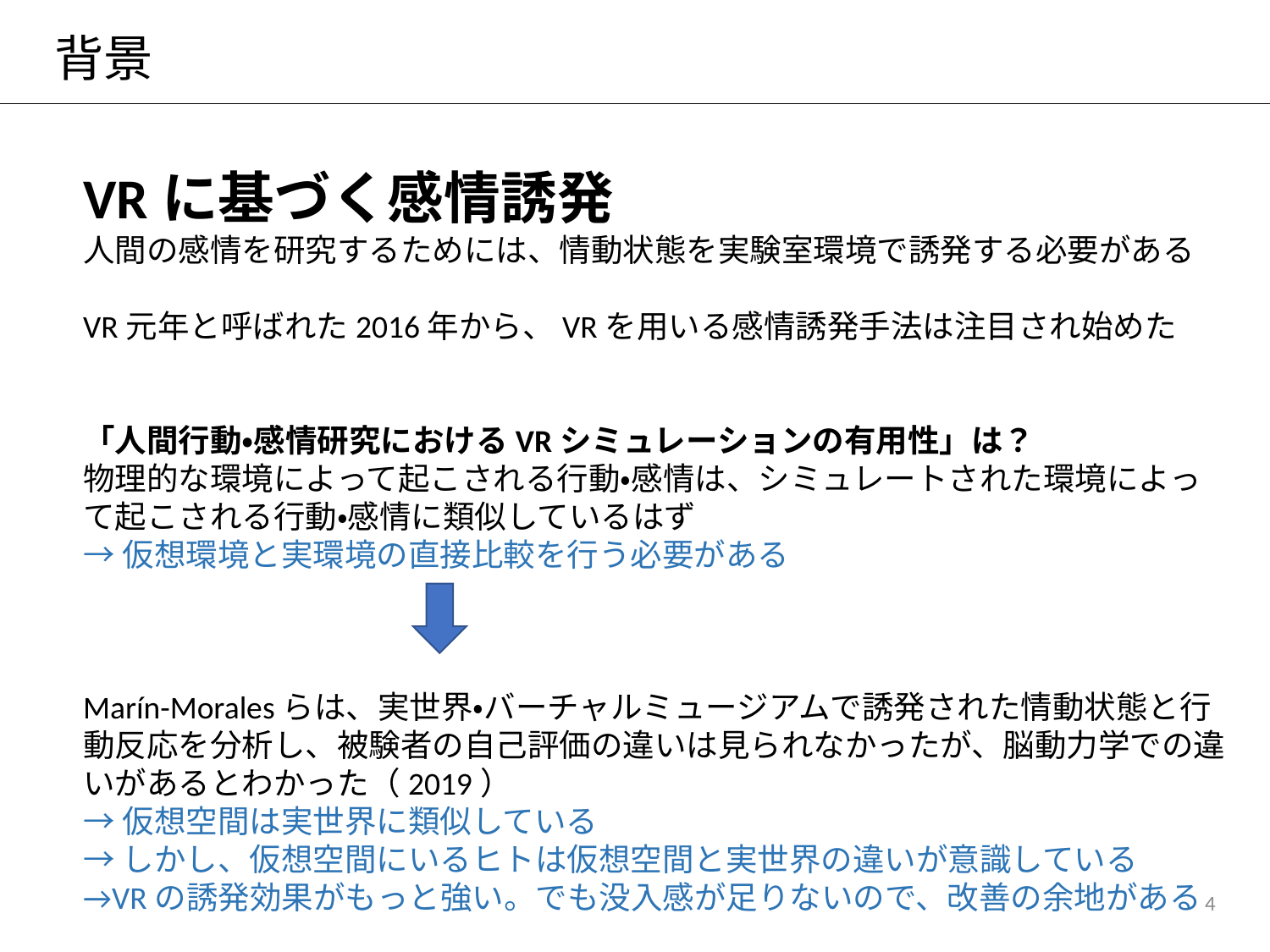

# 背景
VRに基づく感情誘発
人間の感情を研究するためには、情動状態を実験室環境で誘発する必要がある

VR元年と呼ばれた2016年から、VRを用いる感情誘発手法は注目され始めた

「人間行動・感情研究におけるVRシミュレーションの有用性」は？
物理的な環境によって起こされる行動・感情は、シミュレートされた環境によって起こされる行動・感情に類似しているはず
→仮想環境と実環境の直接比較を行う必要がある

Marín-Moralesらは、実世界・バーチャルミュージアムで誘発された情動状態と行動反応を分析し、被験者の自己評価の違いは見られなかったが、脳動力学での違いがあるとわかった（2019）
→仮想空間は実世界に類似している
→しかし、仮想空間にいるヒトは仮想空間と実世界の違いが意識している
→VRの誘発効果がもっと強い。でも没入感が足りないので、改善の余地がある